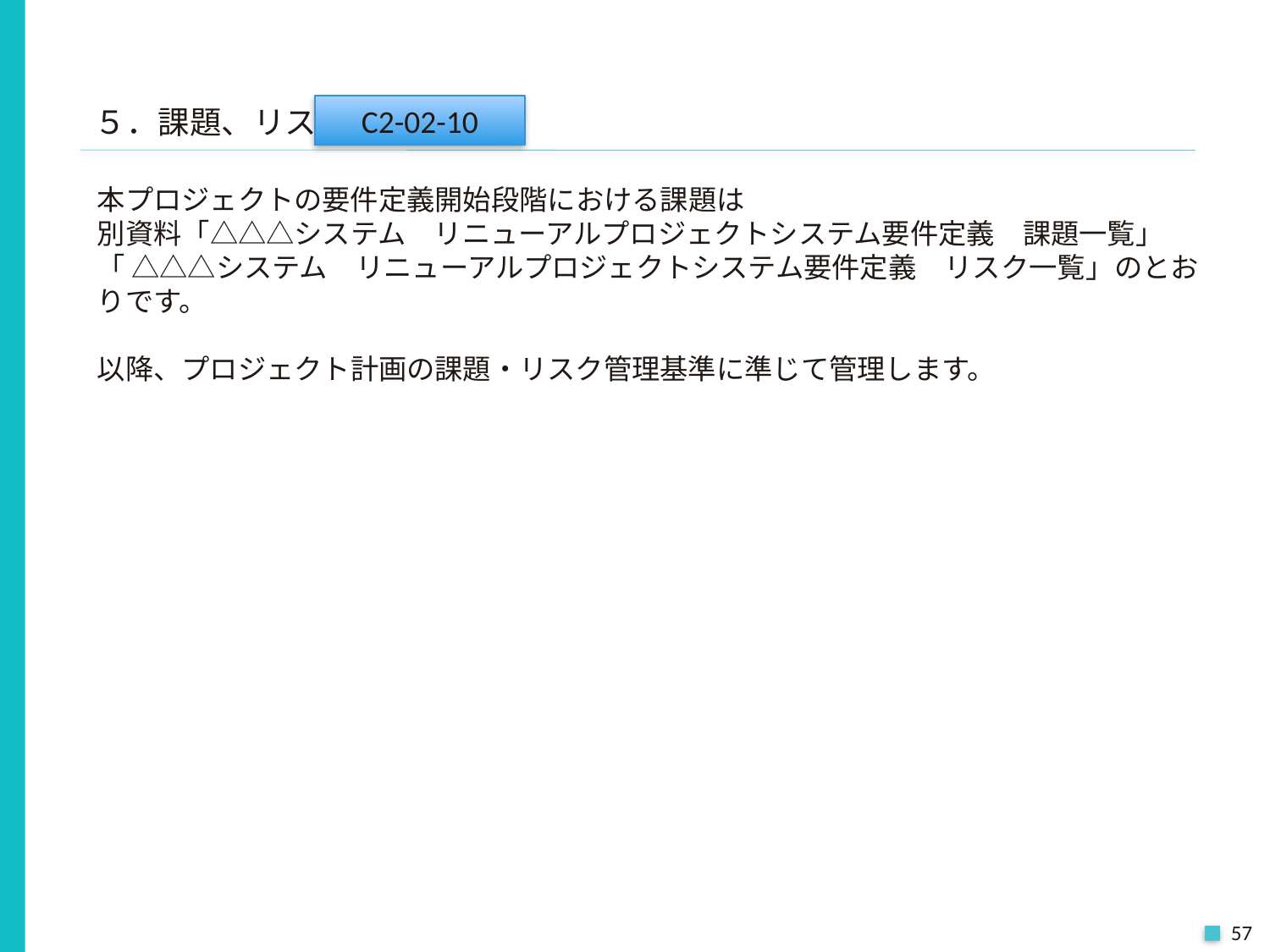

C2-02-10
５．課題、リスク
本プロジェクトの要件定義開始段階における課題は
別資料「△△△システム　リニューアルプロジェクトシステム要件定義　課題一覧」
「 △△△システム　リニューアルプロジェクトシステム要件定義　リスク一覧」のとおりです。

以降、プロジェクト計画の課題・リスク管理基準に準じて管理します。

57